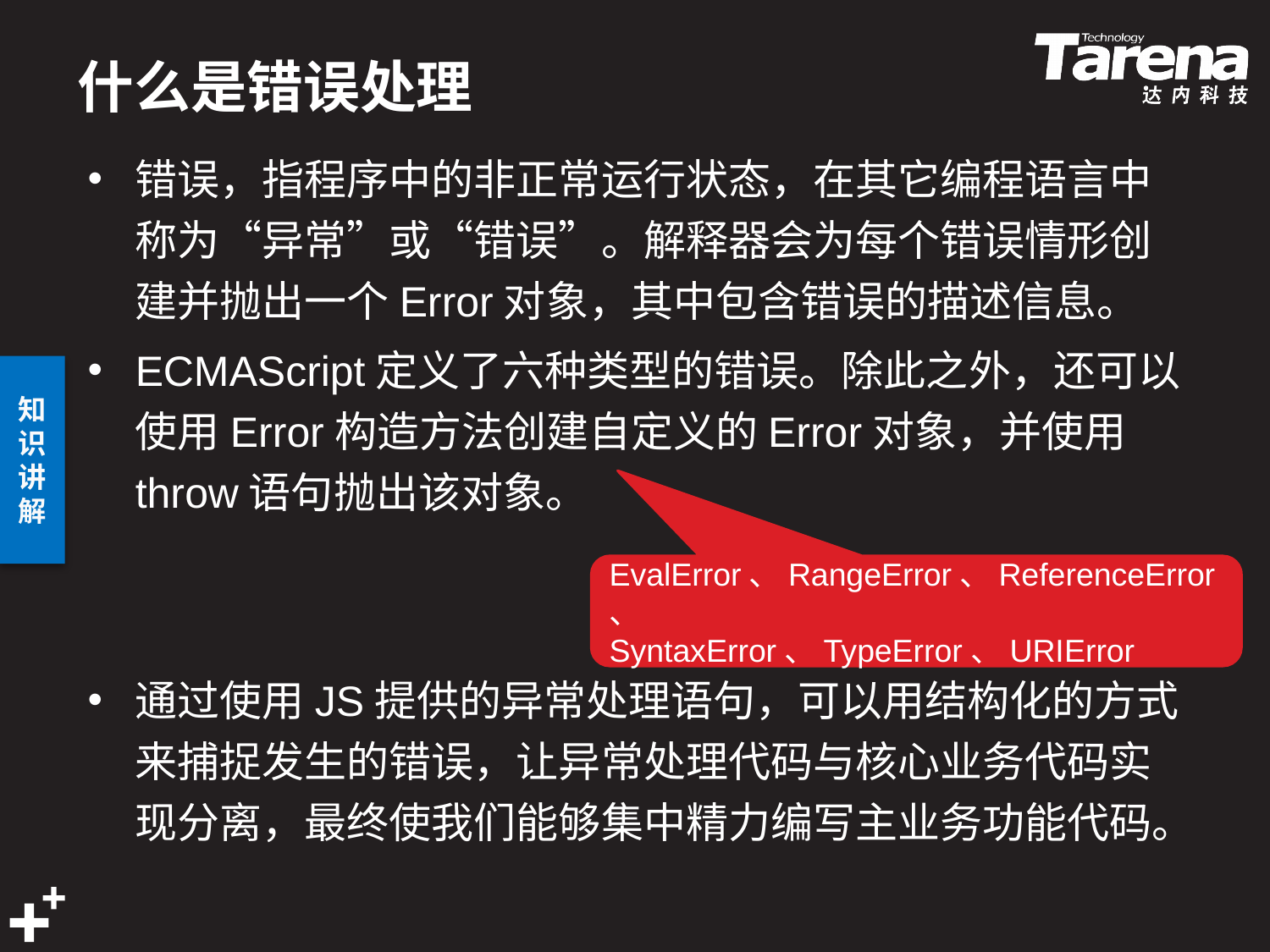

# 什么是错误处理
错误，指程序中的非正常运行状态，在其它编程语言中称为“异常”或“错误”。解释器会为每个错误情形创建并抛出一个Error对象，其中包含错误的描述信息。
ECMAScript定义了六种类型的错误。除此之外，还可以使用Error构造方法创建自定义的Error对象，并使用throw语句抛出该对象。

通过使用JS提供的异常处理语句，可以用结构化的方式来捕捉发生的错误，让异常处理代码与核心业务代码实现分离，最终使我们能够集中精力编写主业务功能代码。
EvalError、RangeError、ReferenceError、
SyntaxError、TypeError、URIError